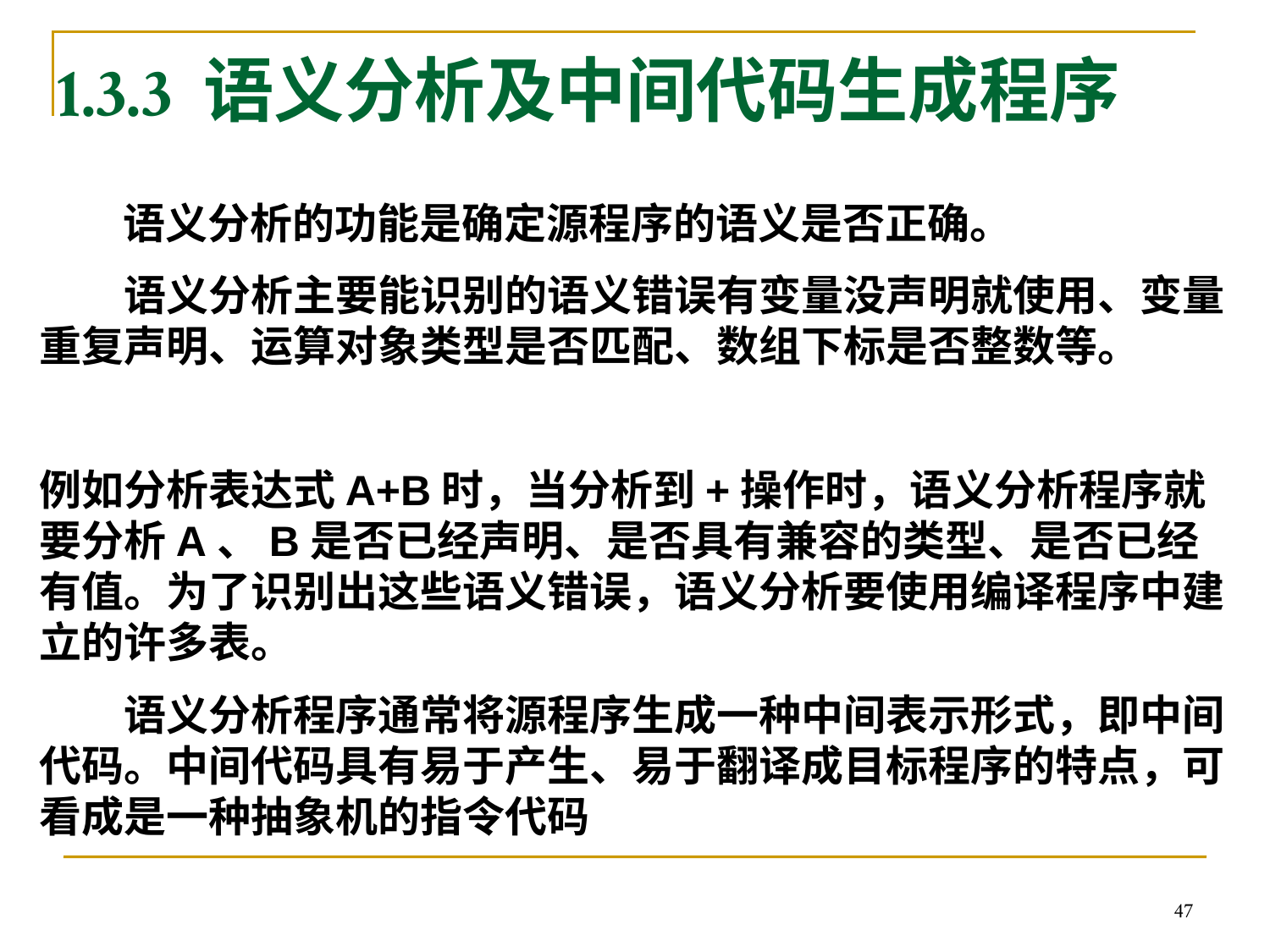

# 1.3.3 语义分析及中间代码生成程序
　　语义分析的功能是确定源程序的语义是否正确。
　　语义分析主要能识别的语义错误有变量没声明就使用、变量重复声明、运算对象类型是否匹配、数组下标是否整数等。

例如分析表达式A+B时，当分析到+操作时，语义分析程序就要分析A、B是否已经声明、是否具有兼容的类型、是否已经有值。为了识别出这些语义错误，语义分析要使用编译程序中建立的许多表。
　　语义分析程序通常将源程序生成一种中间表示形式，即中间代码。中间代码具有易于产生、易于翻译成目标程序的特点，可看成是一种抽象机的指令代码
47